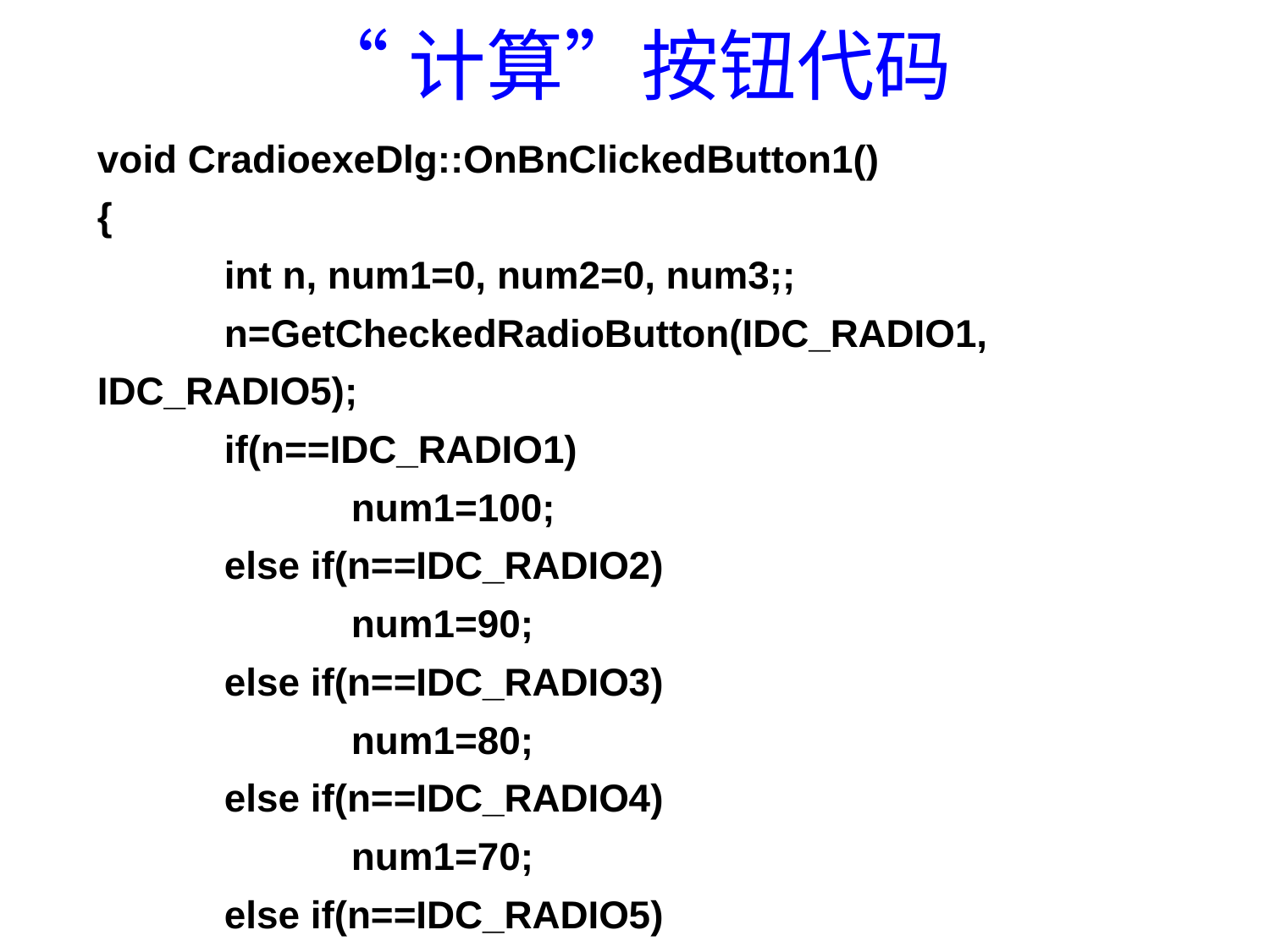

“计算”按钮代码
void CradioexeDlg::OnBnClickedButton1()
{
	int n, num1=0, num2=0, num3;;
	n=GetCheckedRadioButton(IDC_RADIO1, IDC_RADIO5);
	if(n==IDC_RADIO1)
		num1=100;
	else if(n==IDC_RADIO2)
		num1=90;
	else if(n==IDC_RADIO3)
		num1=80;
	else if(n==IDC_RADIO4)
		num1=70;
	else if(n==IDC_RADIO5)
		num1=60;